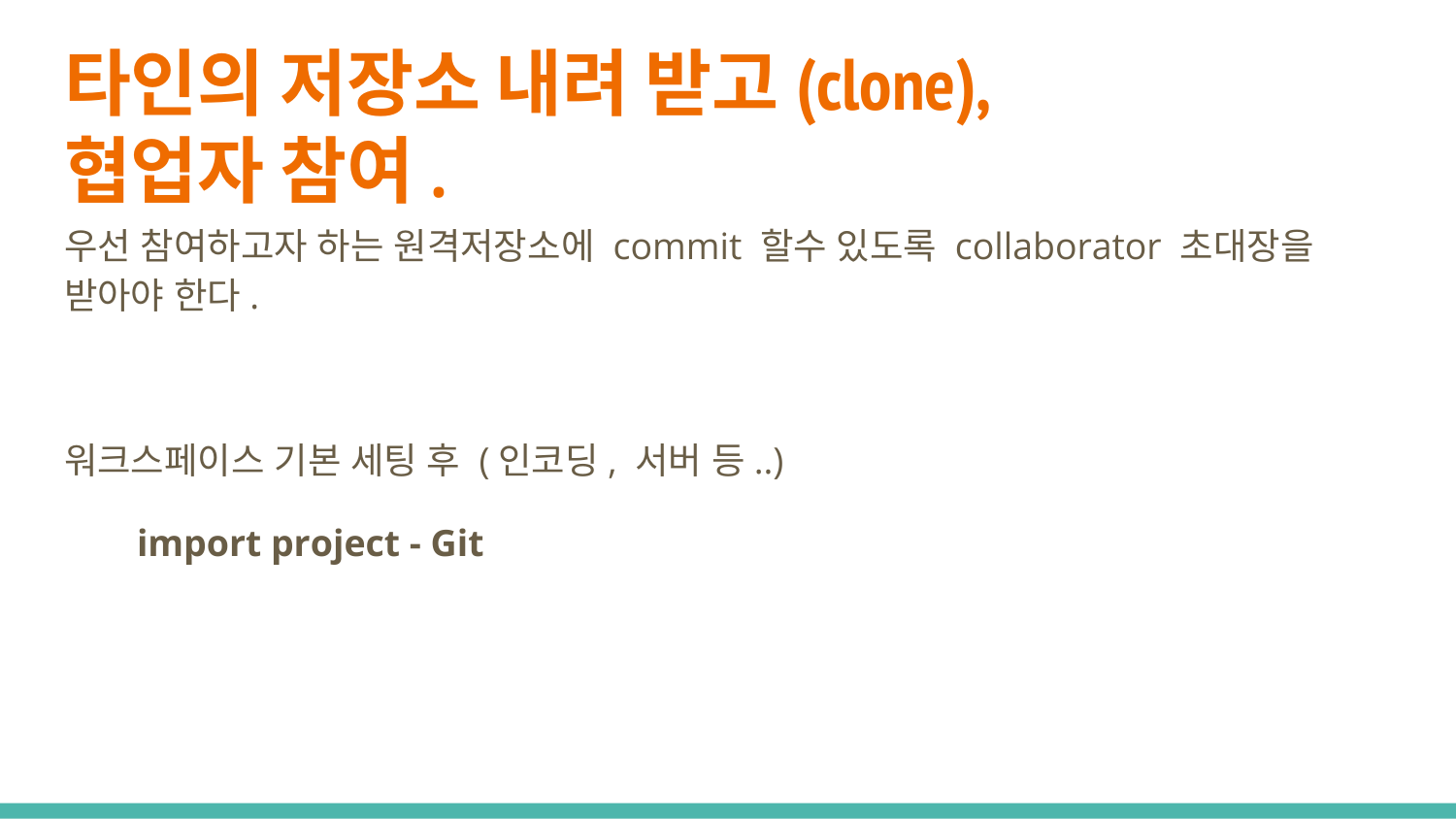

# 타인의 저장소 내려 받고(clone), 협업자 참여.
우선 참여하고자 하는 원격저장소에 commit 할수 있도록 collaborator 초대장을 받아야 한다.

워크스페이스 기본 세팅 후 (인코딩, 서버 등..)
import project - Git